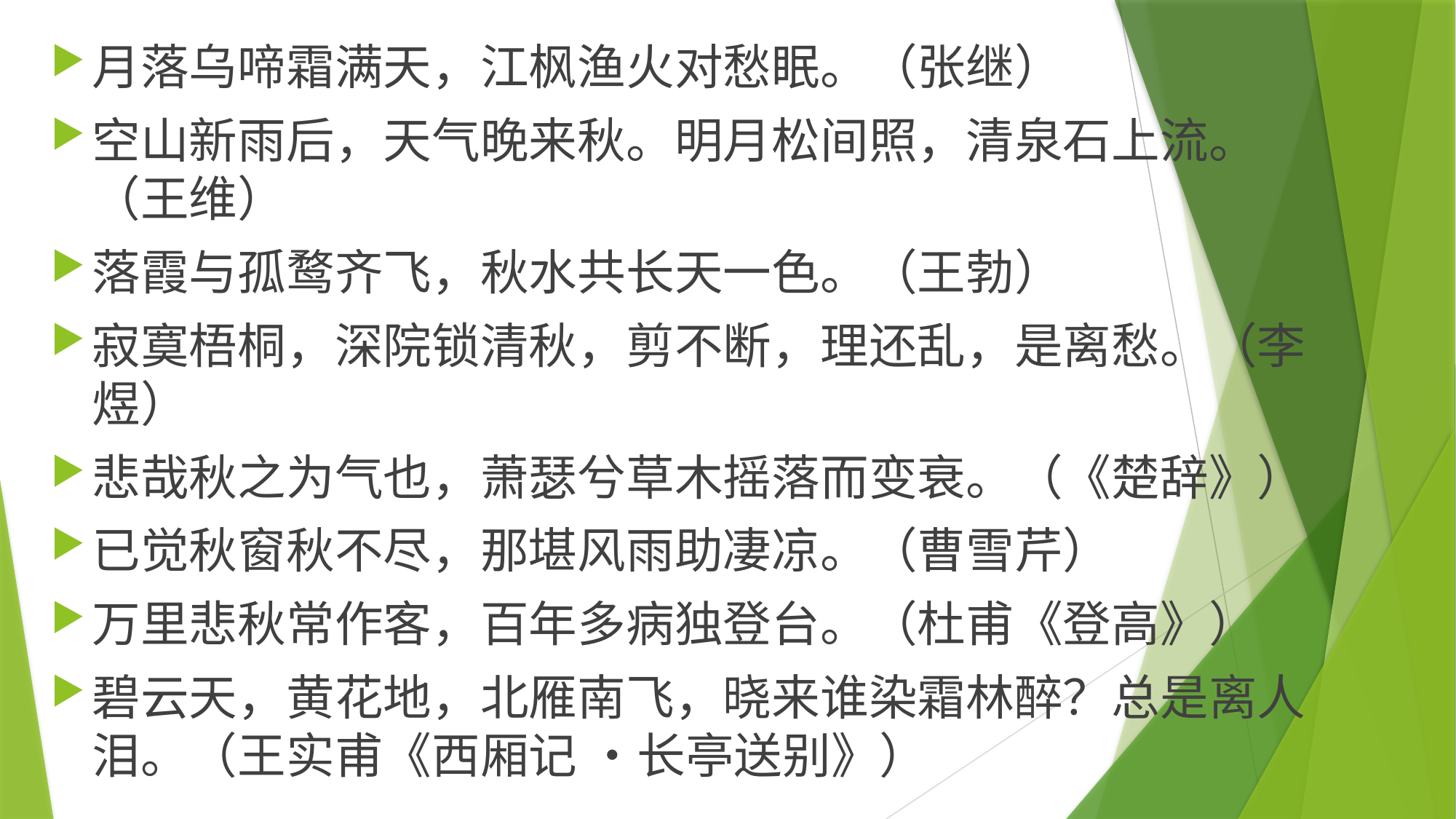

月落乌啼霜满天，江枫渔火对愁眠。（张继）
空山新雨后，天气晚来秋。明月松间照，清泉石上流。 （王维）
落霞与孤鹜齐飞，秋水共长天一色。（王勃）
寂寞梧桐，深院锁清秋，剪不断，理还乱，是离愁。（李煜）
悲哉秋之为气也，萧瑟兮草木摇落而变衰。（《楚辞》）
已觉秋窗秋不尽，那堪风雨助凄凉。（曹雪芹）
万里悲秋常作客，百年多病独登台。（杜甫《登高》）
碧云天，黄花地，北雁南飞，晓来谁染霜林醉？总是离人泪。（王实甫《西厢记 •长亭送别》）

#